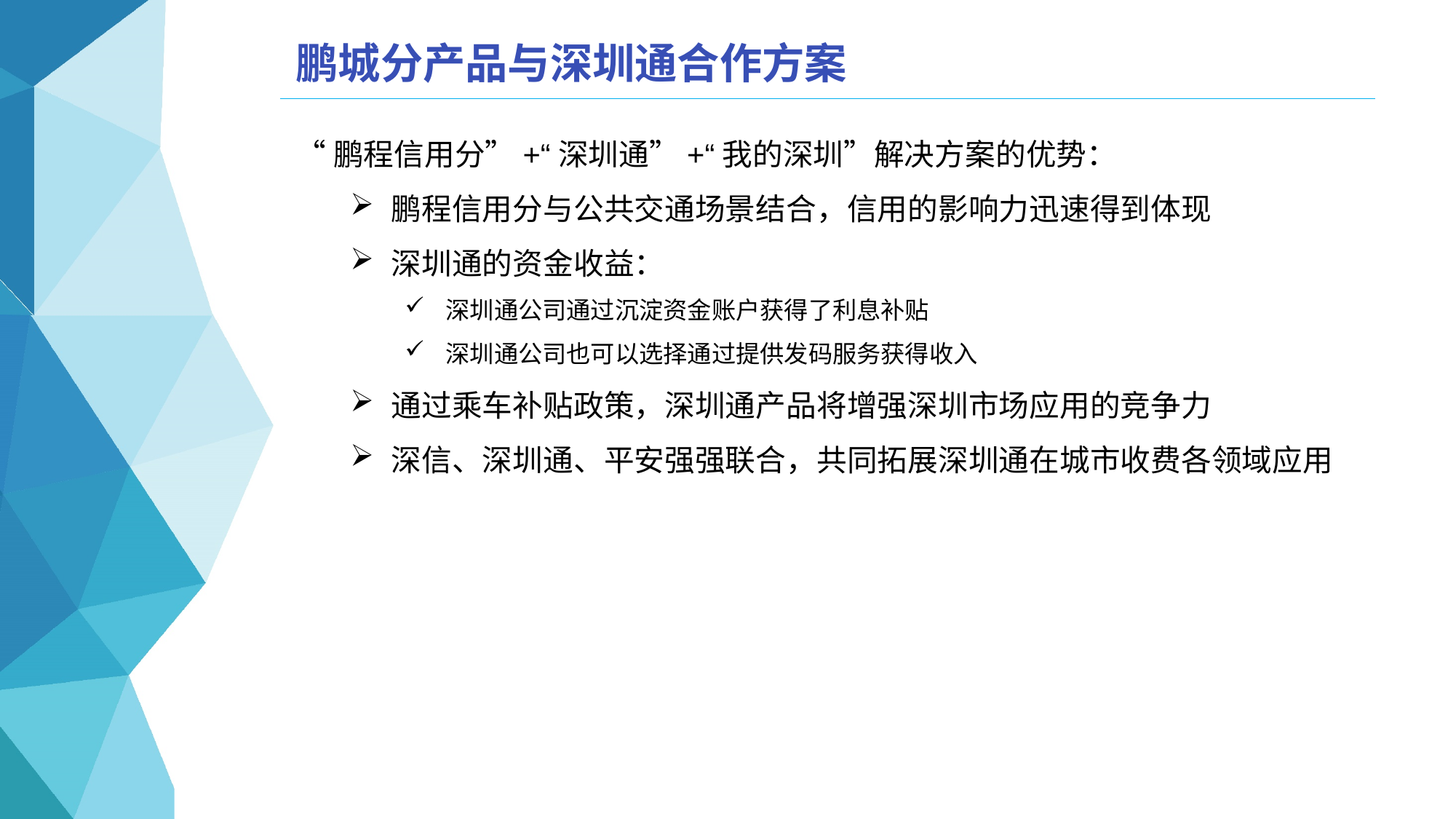

# 鹏城分产品与深圳通合作方案
“鹏程信用分”+“深圳通”+“我的深圳”解决方案的优势：
鹏程信用分与公共交通场景结合，信用的影响力迅速得到体现
深圳通的资金收益：
深圳通公司通过沉淀资金账户获得了利息补贴
深圳通公司也可以选择通过提供发码服务获得收入
通过乘车补贴政策，深圳通产品将增强深圳市场应用的竞争力
深信、深圳通、平安强强联合，共同拓展深圳通在城市收费各领域应用